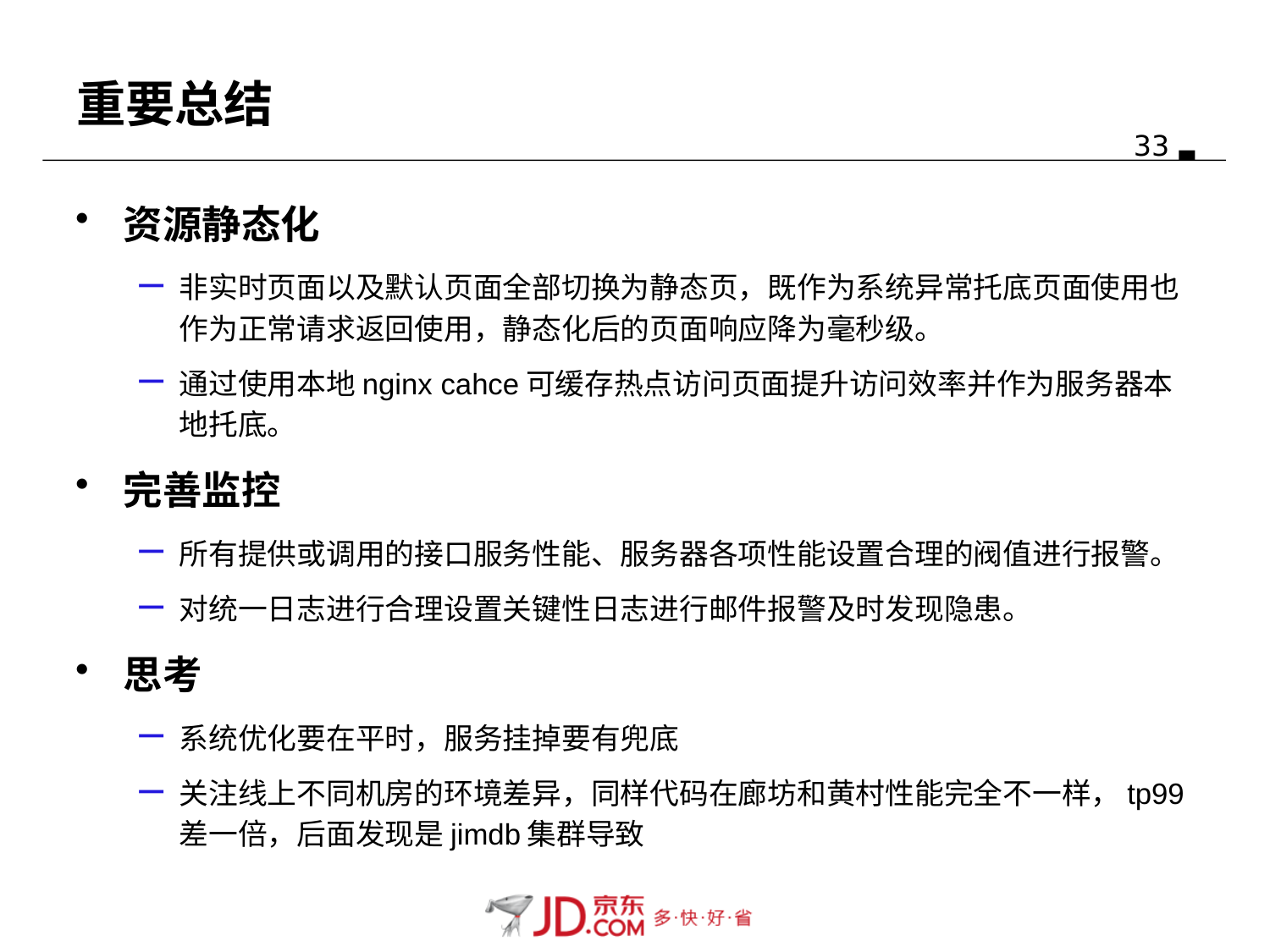

# 重要总结
资源静态化
非实时页面以及默认页面全部切换为静态页，既作为系统异常托底页面使用也作为正常请求返回使用，静态化后的页面响应降为毫秒级。
通过使用本地nginx cahce可缓存热点访问页面提升访问效率并作为服务器本地托底。
完善监控
所有提供或调用的接口服务性能、服务器各项性能设置合理的阀值进行报警。
对统一日志进行合理设置关键性日志进行邮件报警及时发现隐患。
思考
系统优化要在平时，服务挂掉要有兜底
关注线上不同机房的环境差异，同样代码在廊坊和黄村性能完全不一样，tp99差一倍，后面发现是jimdb集群导致